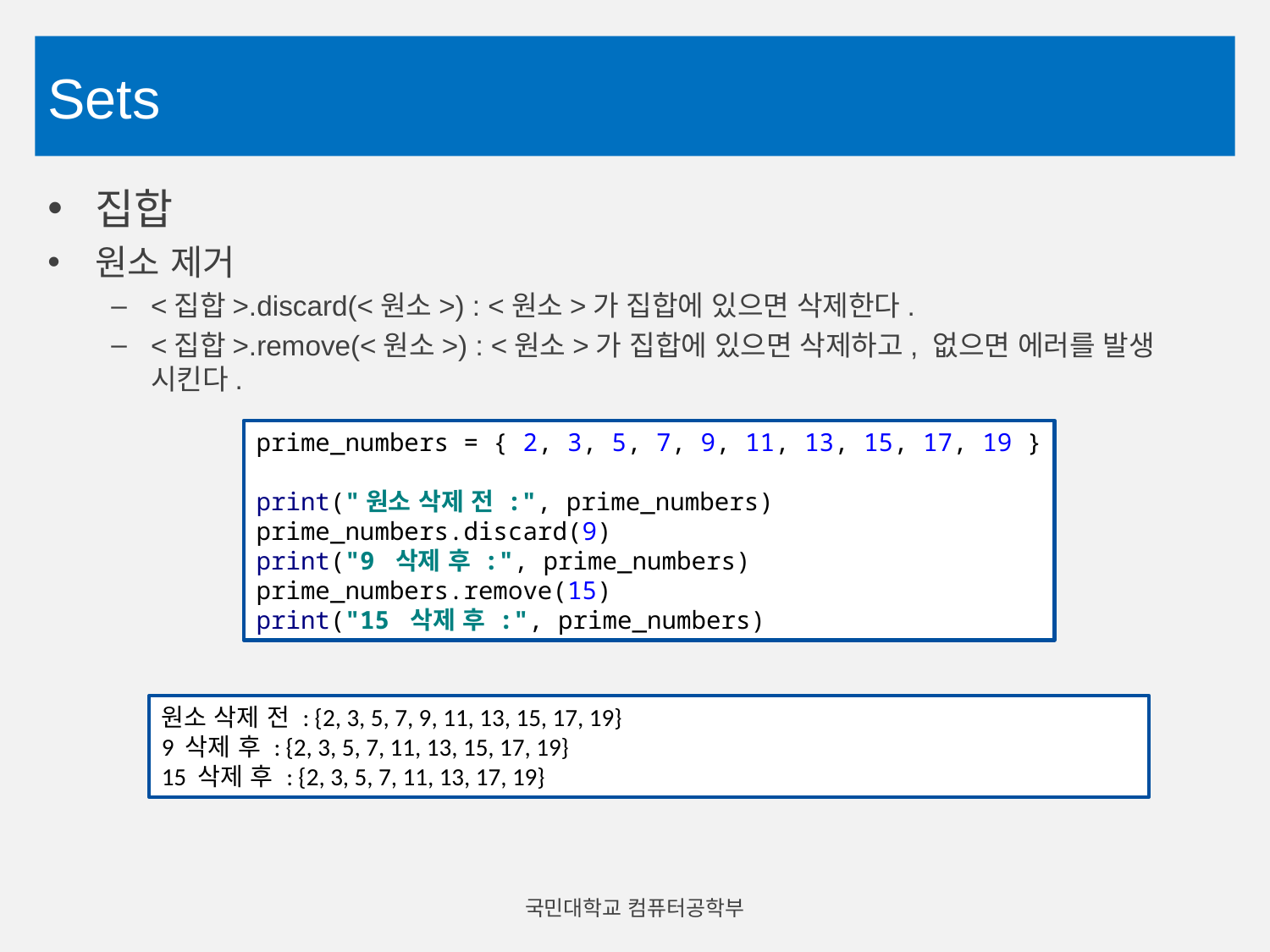

# Sets
집합
원소 제거
<집합>.discard(<원소>) : <원소>가 집합에 있으면 삭제한다.
<집합>.remove(<원소>) : <원소>가 집합에 있으면 삭제하고, 없으면 에러를 발생 시킨다.
prime_numbers = { 2, 3, 5, 7, 9, 11, 13, 15, 17, 19 }
print("원소 삭제 전 :", prime_numbers)
prime_numbers.discard(9)
print("9 삭제 후 :", prime_numbers)
prime_numbers.remove(15)
print("15 삭제 후 :", prime_numbers)
원소 삭제 전 : {2, 3, 5, 7, 9, 11, 13, 15, 17, 19}
9 삭제 후 : {2, 3, 5, 7, 11, 13, 15, 17, 19}
15 삭제 후 : {2, 3, 5, 7, 11, 13, 17, 19}
국민대학교 컴퓨터공학부